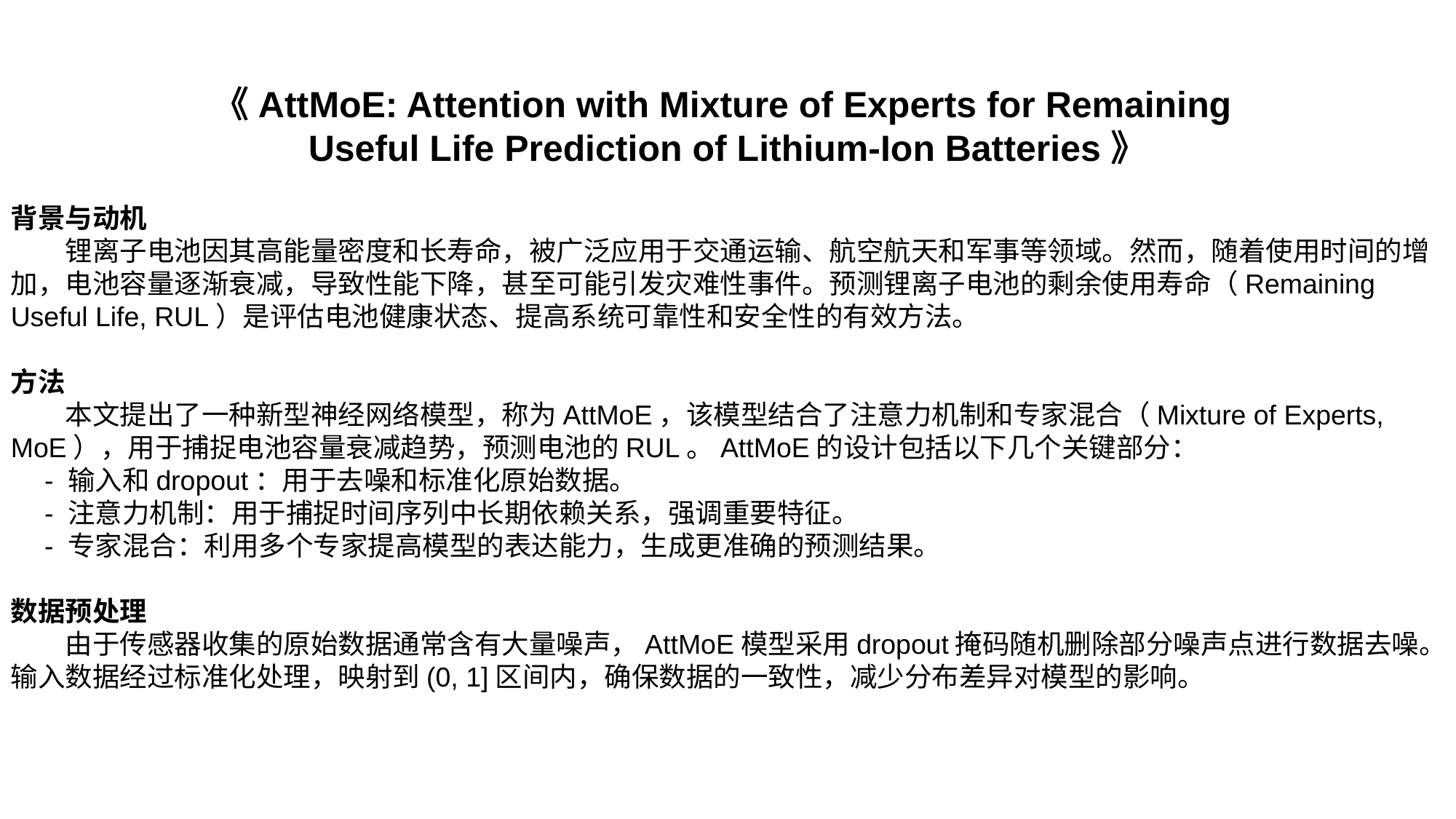

《AttMoE: Attention with Mixture of Experts for Remaining
Useful Life Prediction of Lithium-Ion Batteries》

背景与动机
　　锂离子电池因其高能量密度和长寿命，被广泛应用于交通运输、航空航天和军事等领域。然而，随着使用时间的增加，电池容量逐渐衰减，导致性能下降，甚至可能引发灾难性事件。预测锂离子电池的剩余使用寿命（Remaining Useful Life, RUL）是评估电池健康状态、提高系统可靠性和安全性的有效方法。

方法
　　本文提出了一种新型神经网络模型，称为AttMoE，该模型结合了注意力机制和专家混合（Mixture of Experts, MoE），用于捕捉电池容量衰减趋势，预测电池的RUL。AttMoE的设计包括以下几个关键部分：
　- 输入和dropout：用于去噪和标准化原始数据。
　- 注意力机制：用于捕捉时间序列中长期依赖关系，强调重要特征。
　- 专家混合：利用多个专家提高模型的表达能力，生成更准确的预测结果。

数据预处理
　　由于传感器收集的原始数据通常含有大量噪声，AttMoE模型采用dropout掩码随机删除部分噪声点进行数据去噪。输入数据经过标准化处理，映射到(0, 1]区间内，确保数据的一致性，减少分布差异对模型的影响。